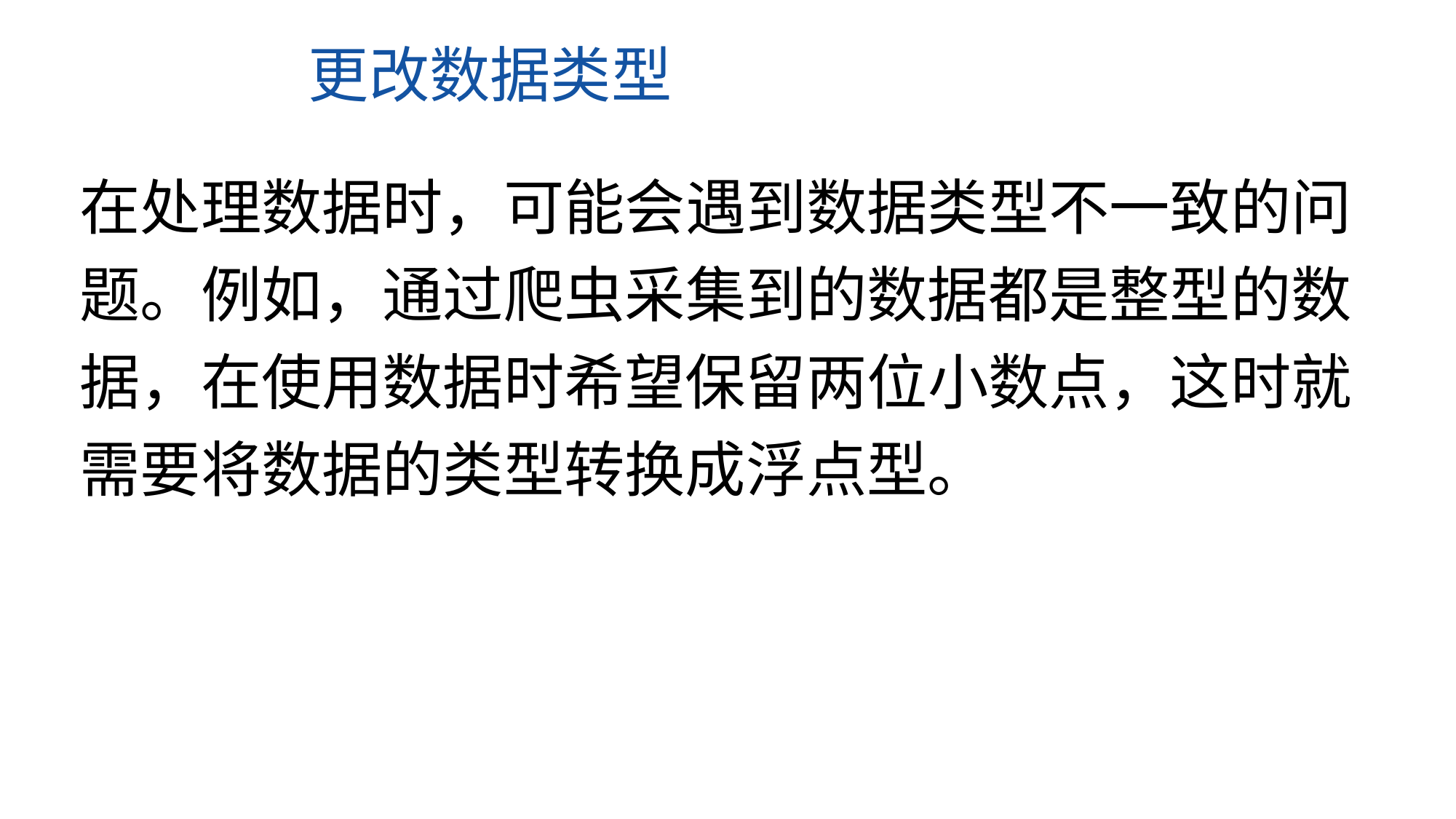

更改数据类型
在处理数据时，可能会遇到数据类型不一致的问题。例如，通过爬虫采集到的数据都是整型的数据，在使用数据时希望保留两位小数点，这时就需要将数据的类型转换成浮点型。